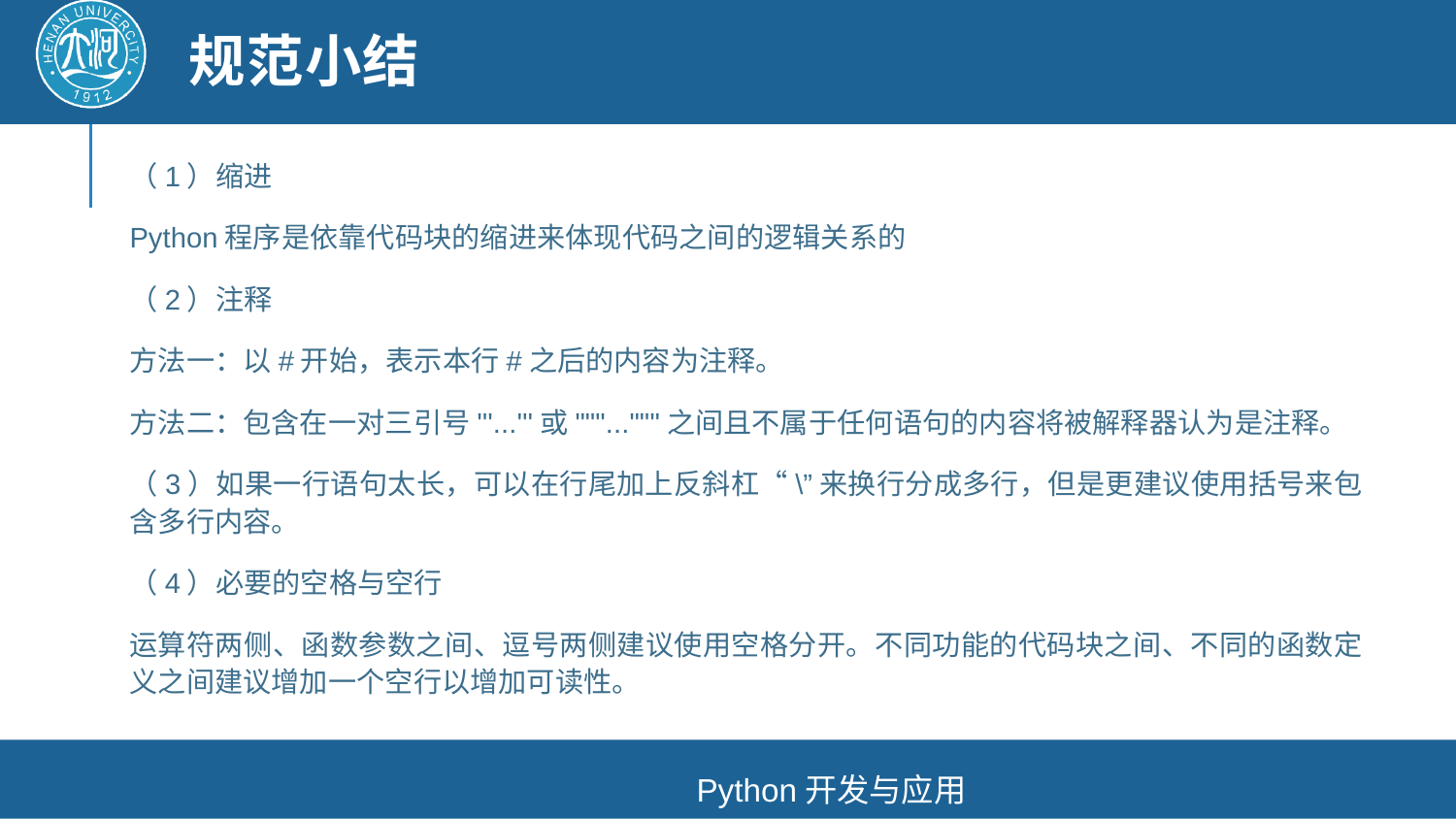

# 规范小结
（1）缩进
Python程序是依靠代码块的缩进来体现代码之间的逻辑关系的
（2）注释
方法一：以#开始，表示本行#之后的内容为注释。
方法二：包含在一对三引号'''...'''或"""..."""之间且不属于任何语句的内容将被解释器认为是注释。
（3）如果一行语句太长，可以在行尾加上反斜杠“\”来换行分成多行，但是更建议使用括号来包含多行内容。
（4）必要的空格与空行
运算符两侧、函数参数之间、逗号两侧建议使用空格分开。不同功能的代码块之间、不同的函数定义之间建议增加一个空行以增加可读性。

Python开发与应用
52